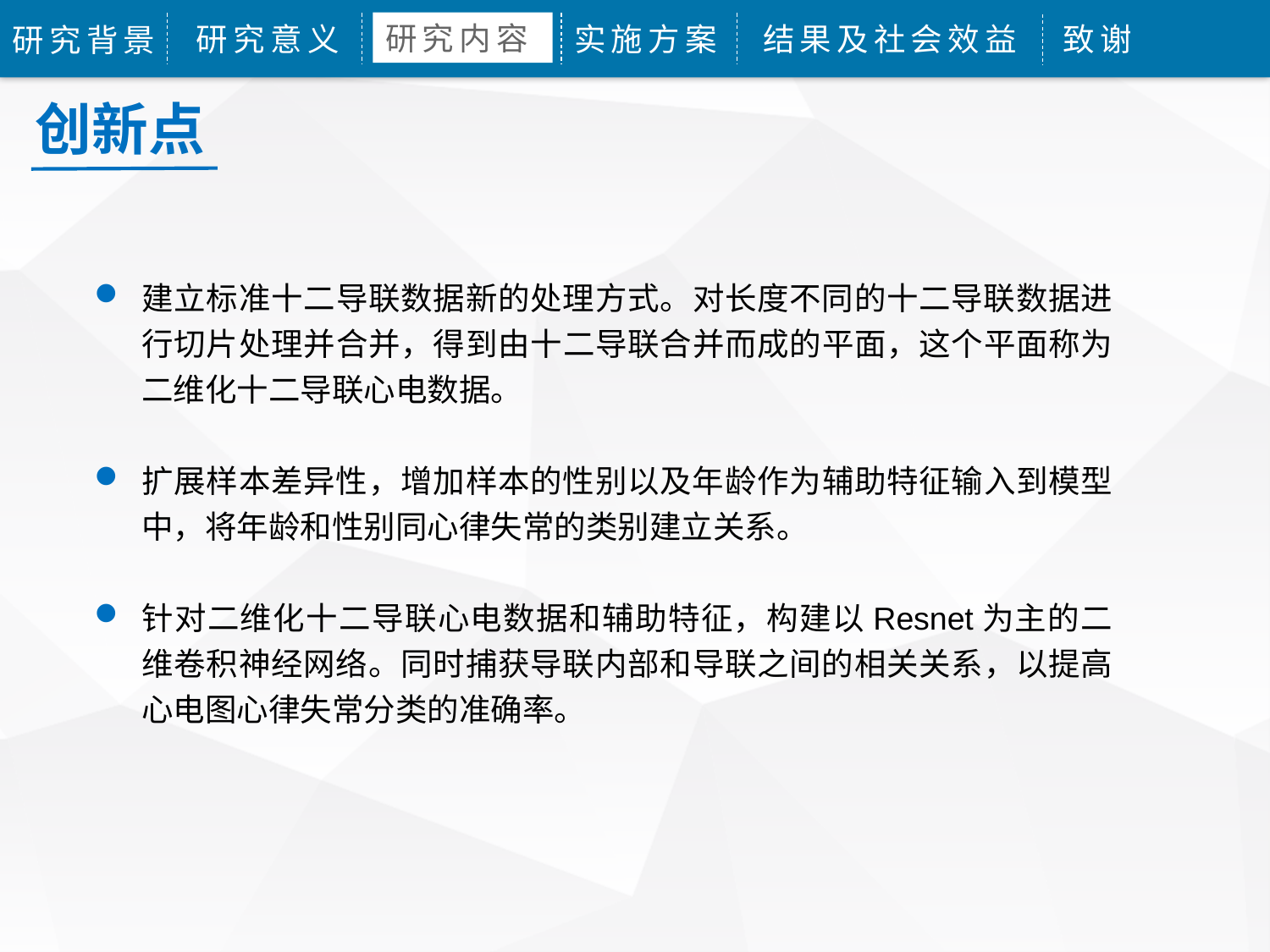

研究内容
研究意义
实施方案
结果及社会效益
致谢
研究背景
创新点
建立标准十二导联数据新的处理方式。对长度不同的十二导联数据进行切片处理并合并，得到由十二导联合并而成的平面，这个平面称为二维化十二导联心电数据。

扩展样本差异性，增加样本的性别以及年龄作为辅助特征输入到模型中，将年龄和性别同心律失常的类别建立关系。

针对二维化十二导联心电数据和辅助特征，构建以Resnet为主的二维卷积神经网络。同时捕获导联内部和导联之间的相关关系，以提高心电图心律失常分类的准确率。